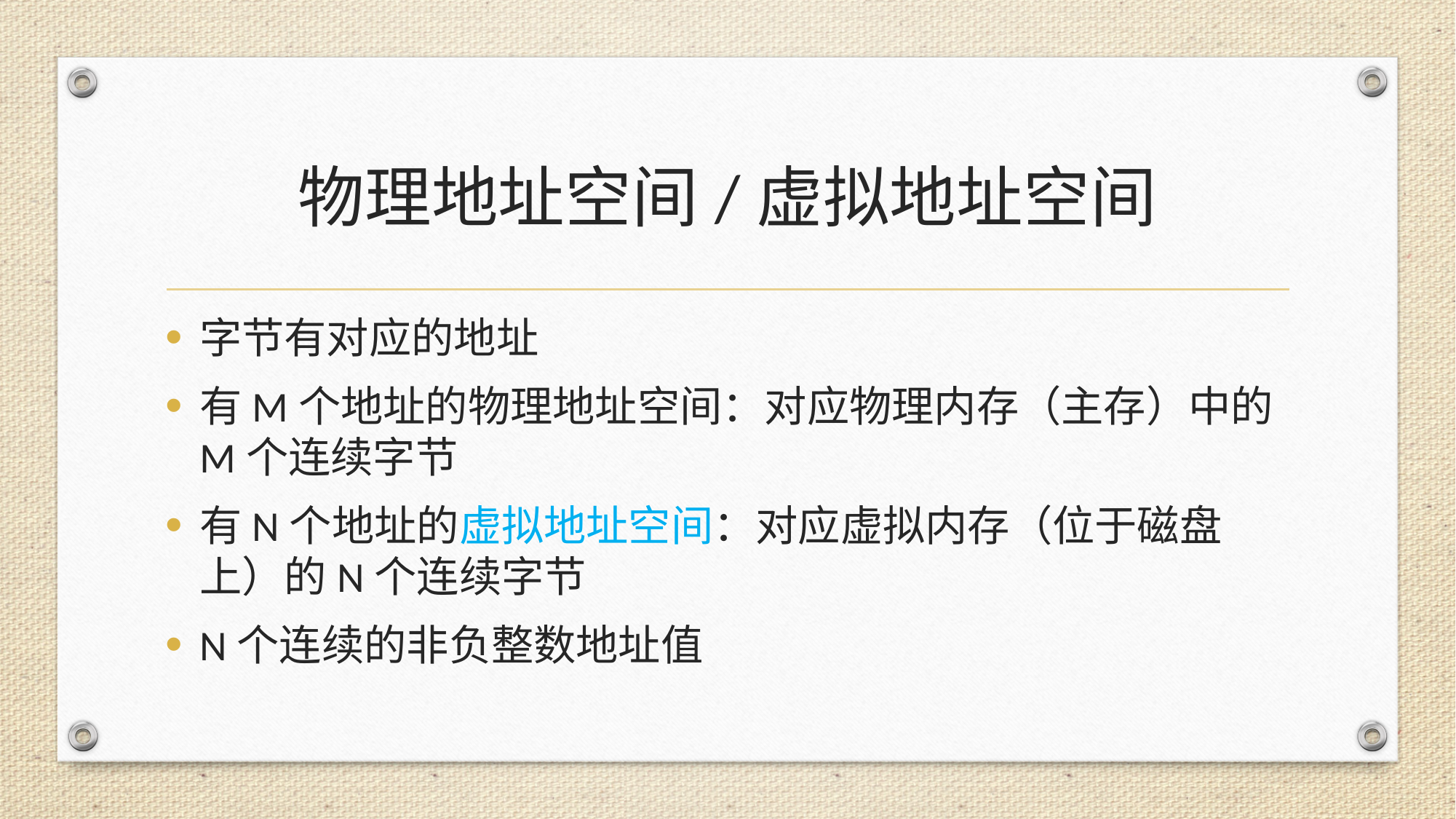

# 物理地址空间/虚拟地址空间
字节有对应的地址
有M个地址的物理地址空间：对应物理内存（主存）中的M个连续字节
有N个地址的虚拟地址空间：对应虚拟内存（位于磁盘上）的N个连续字节
N个连续的非负整数地址值